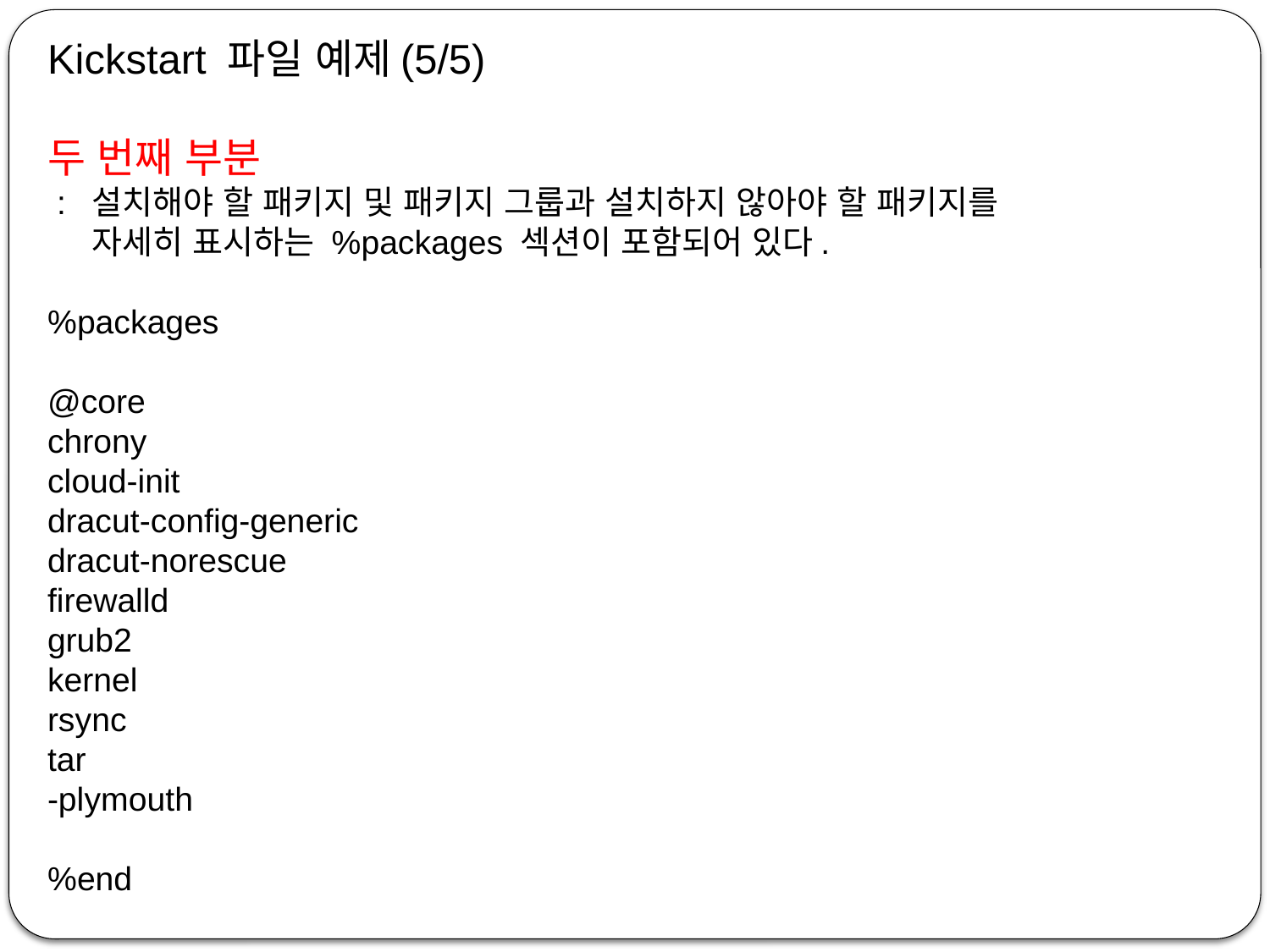

Kickstart 파일 예제(5/5)

두 번째 부분
 :  설치해야 할 패키지 및 패키지 그룹과 설치하지 않아야 할 패키지를
    자세히 표시하는 %packages 섹션이 포함되어 있다.

%packages

@core
chrony
cloud-init
dracut-config-generic
dracut-norescue
firewalld
grub2
kernel
rsync
tar
-plymouth

%end